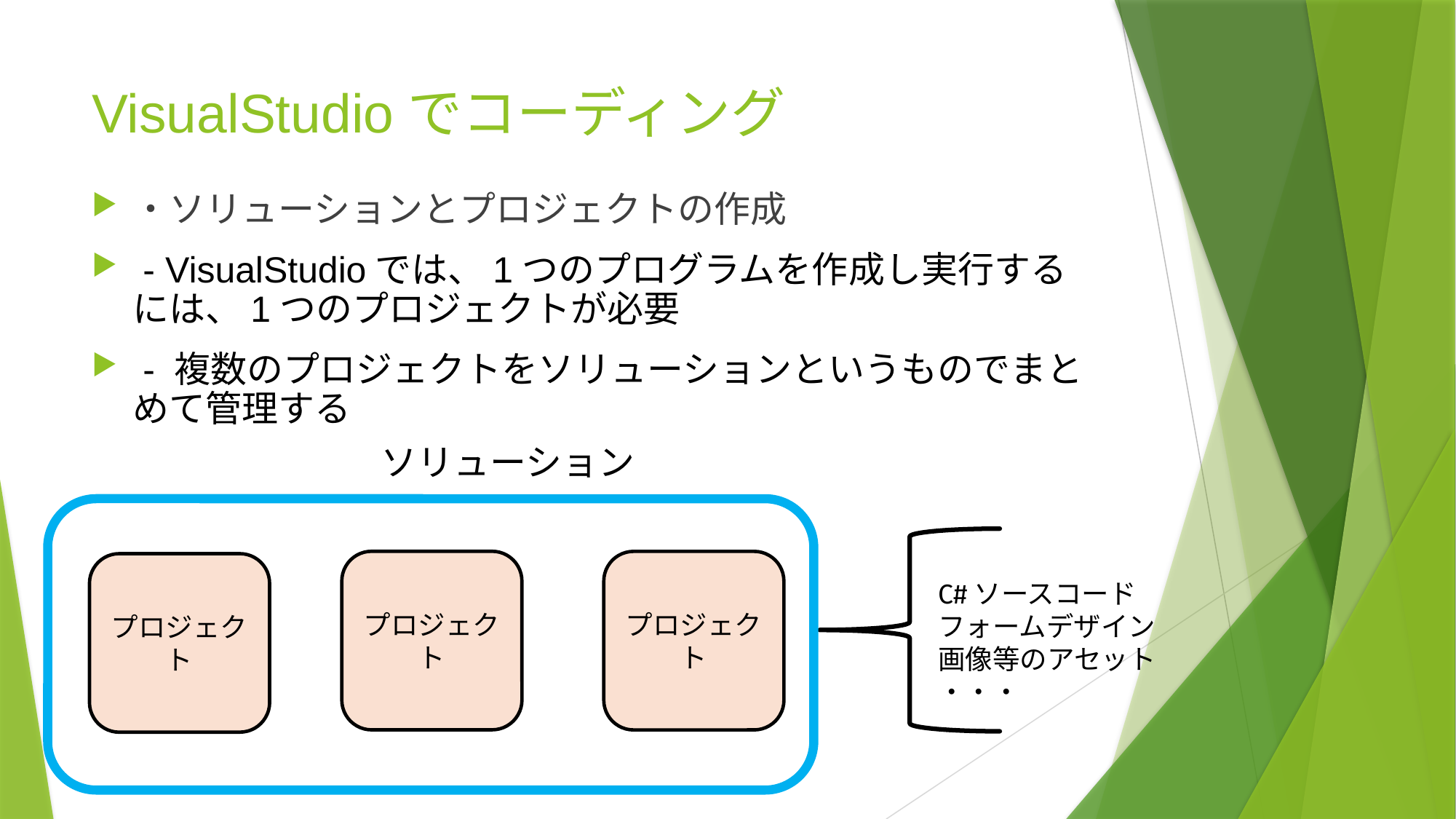

# VisualStudioでコーディング
・ソリューションとプロジェクトの作成
 - VisualStudioでは、1つのプログラムを作成し実行するには、1つのプロジェクトが必要
 - 複数のプロジェクトをソリューションというものでまとめて管理する

ソリューション

プロジェクト
プロジェクト
プロジェクト
C#ソースコード
フォームデザイン
画像等のアセット
・・・